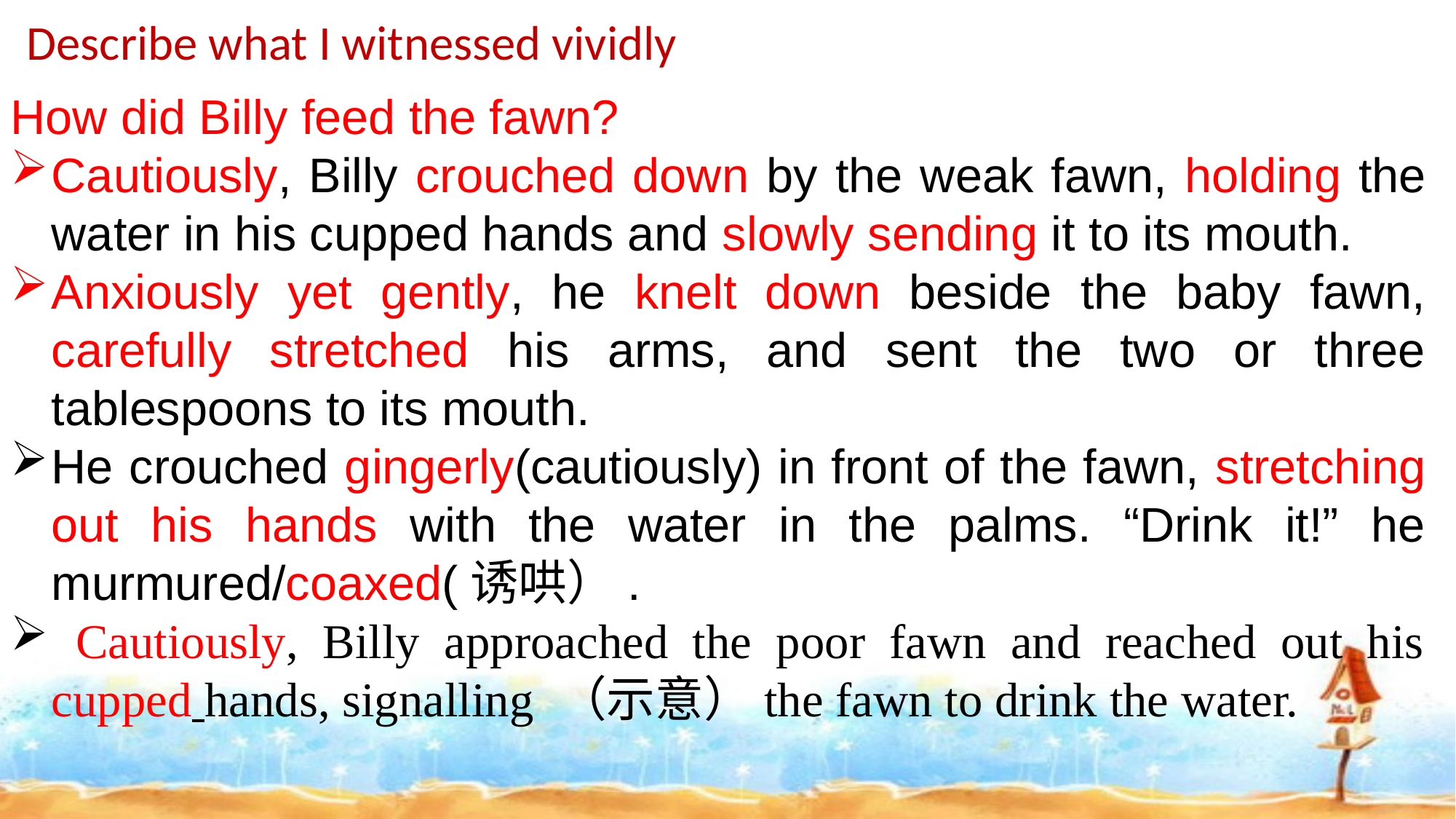

# Describe what I witnessed vividly
How did Billy feed the fawn?
Cautiously, Billy crouched down by the weak fawn, holding the water in his cupped hands and slowly sending it to its mouth.
Anxiously yet gently, he knelt down beside the baby fawn, carefully stretched his arms, and sent the two or three tablespoons to its mouth.
He crouched gingerly(cautiously) in front of the fawn, stretching out his hands with the water in the palms. “Drink it!” he murmured/coaxed(诱哄）.
 Cautiously, Billy approached the poor fawn and reached out his cupped hands, signalling （示意）the fawn to drink the water.